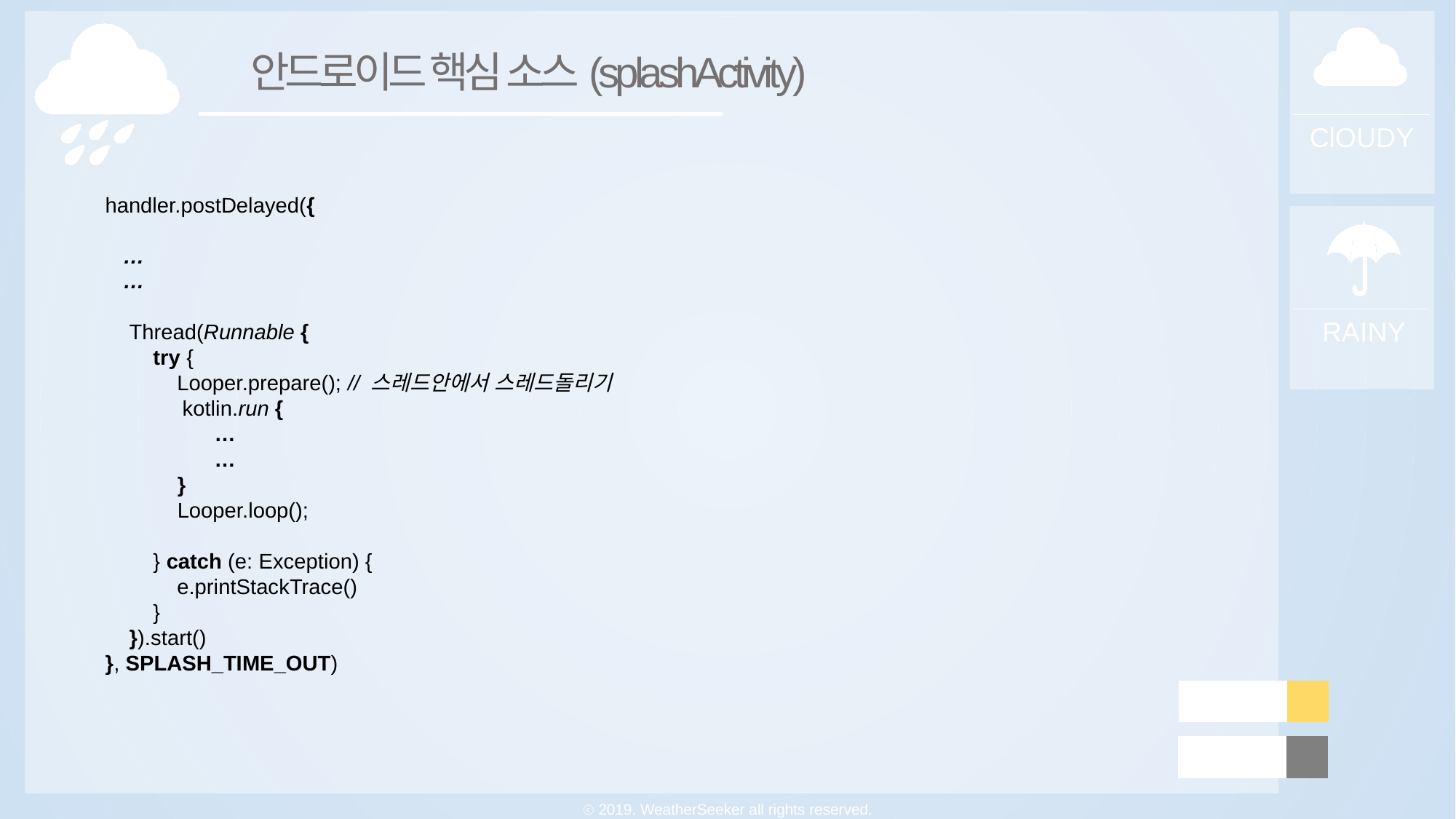

안드로이드 핵심 소스(splashActivity)
ClOUDY

handler.postDelayed({
   …
   …
    Thread(Runnable {
        try {
            Looper.prepare(); // 스레드안에서 스레드돌리기
            kotlin.run {
	…
	…
            }
            Looper.loop();
        } catch (e: Exception) {
            e.printStackTrace()
        }
    }).start()
}, SPLASH_TIME_OUT)

RAINY